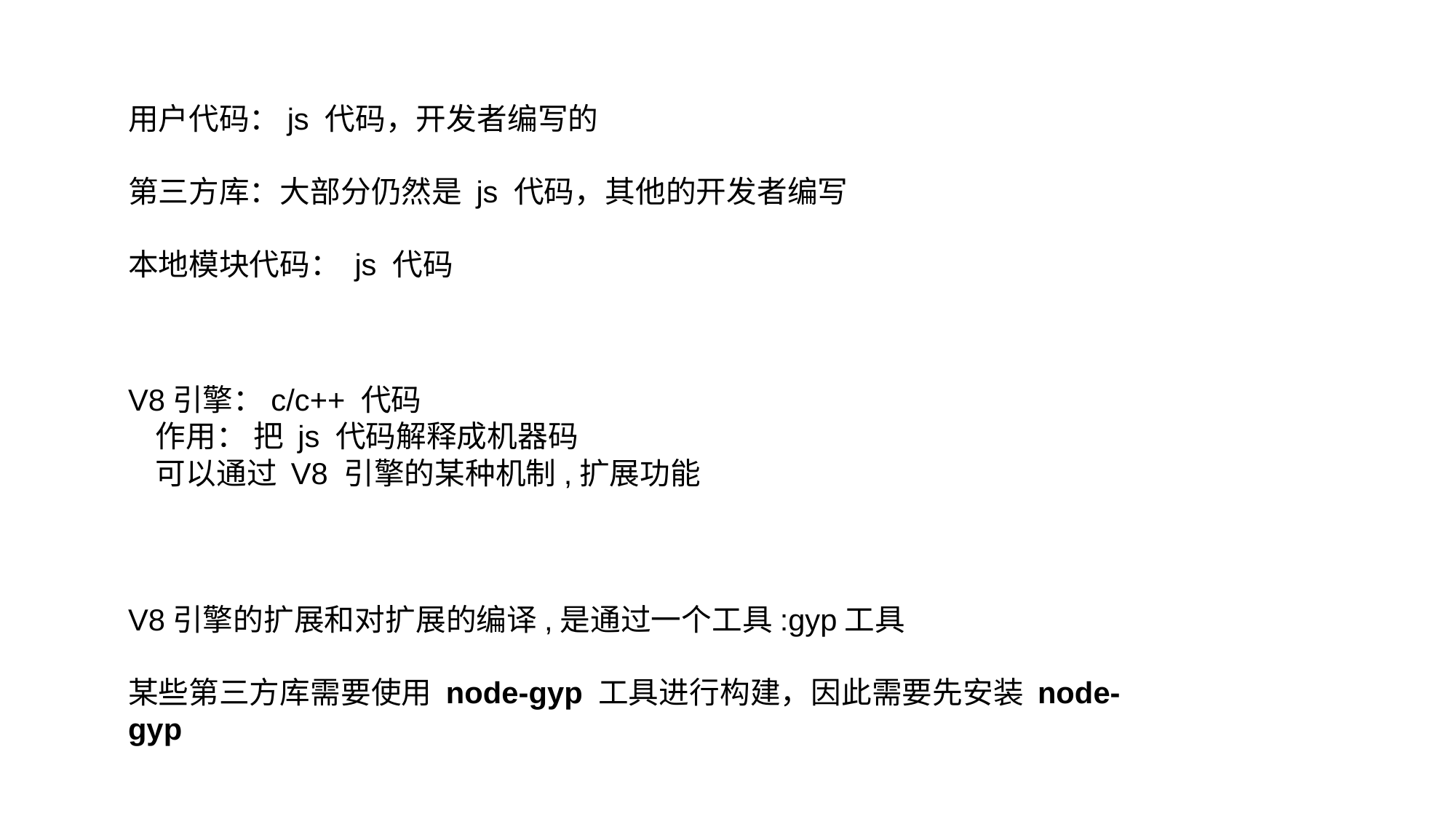

用户代码：js 代码，开发者编写的

第三方库：大部分仍然是 js 代码，其他的开发者编写

本地模块代码： js 代码

V8引擎：c/c++ 代码
   作用： 把 js 代码解释成机器码
   可以通过 V8 引擎的某种机制,扩展功能
V8引擎的扩展和对扩展的编译,是通过一个工具:gyp工具

某些第三方库需要使用 node-gyp 工具进行构建，因此需要先安装 node-gyp